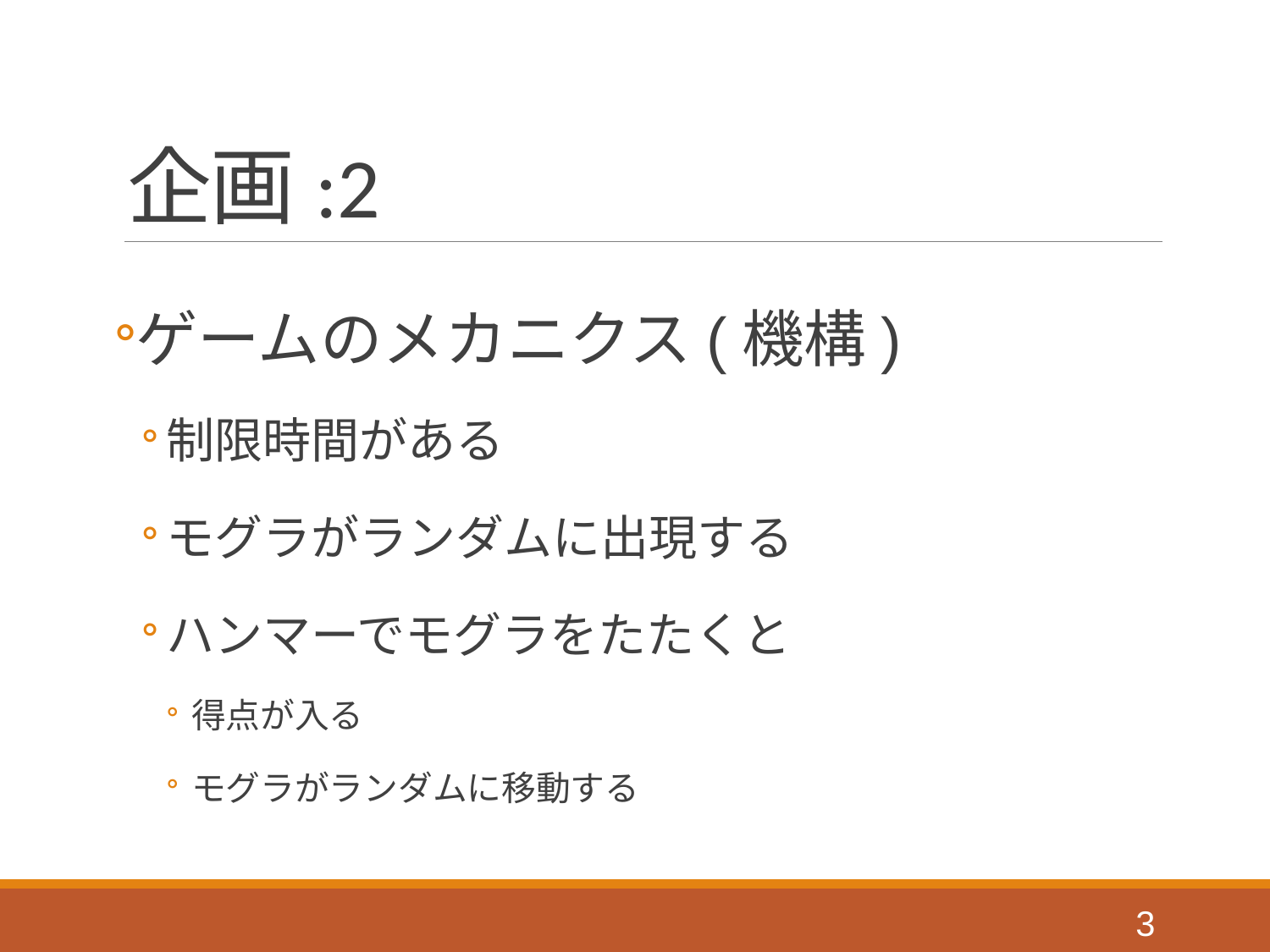

# 企画:2
ゲームのメカニクス(機構)
制限時間がある
モグラがランダムに出現する
ハンマーでモグラをたたくと
得点が入る
モグラがランダムに移動する
3